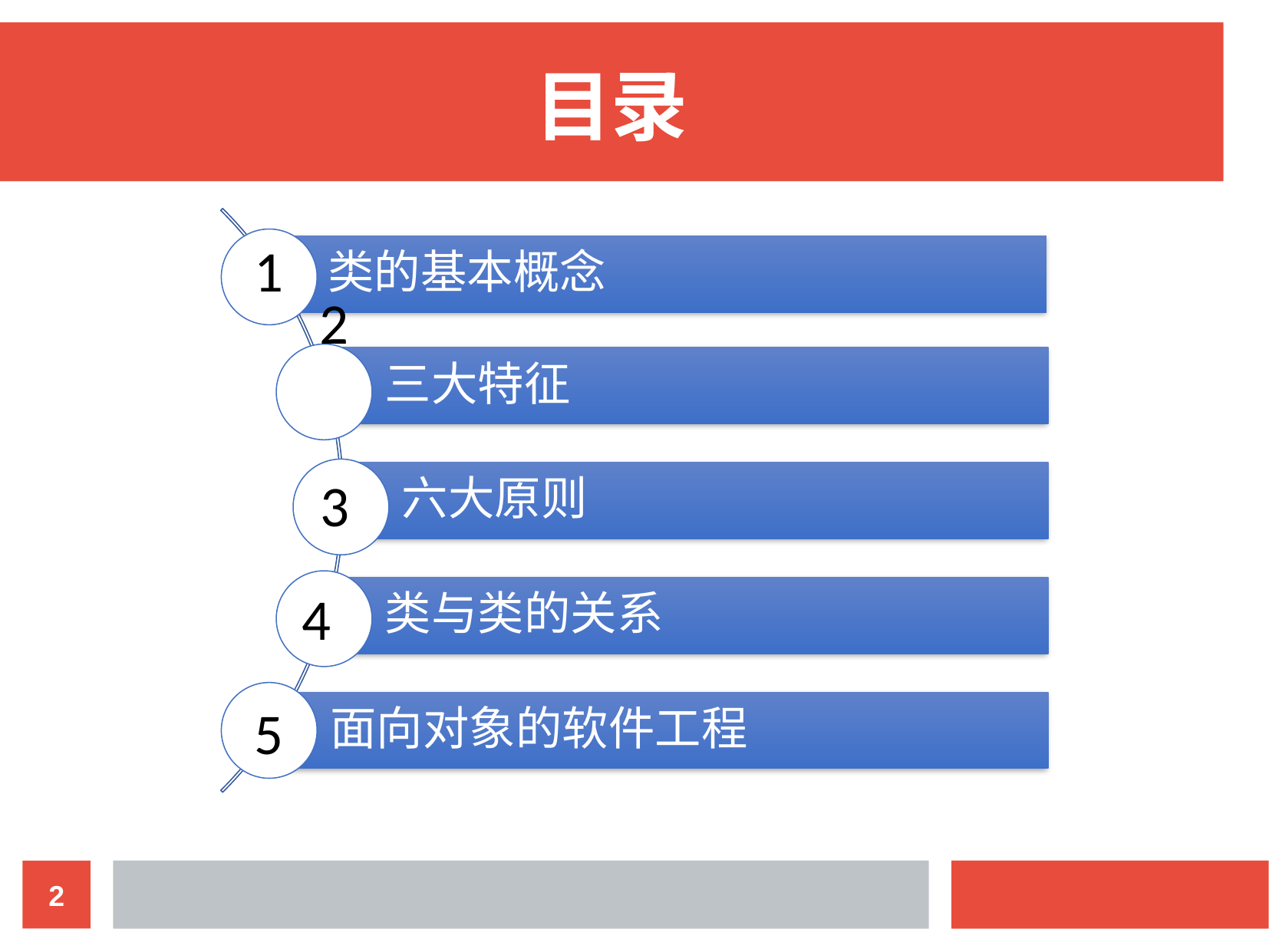

目录

类的基本概念

三大特征

六大原则

类与类的关系

面向对象的软件工程
1
 2
3
4
5
2